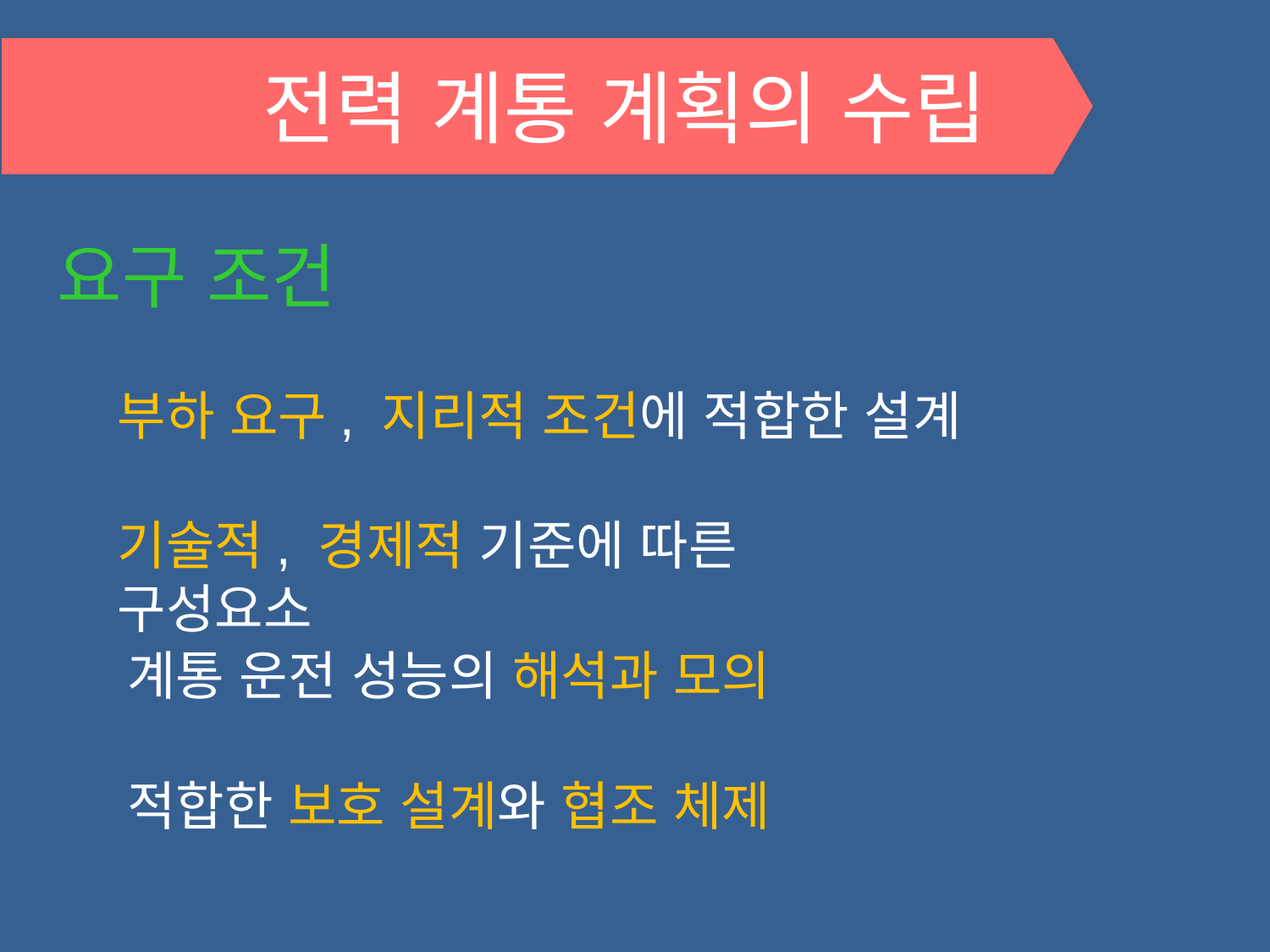

전력 계통 계획의 수립

요구 조건
부하 요구, 지리적 조건에 적합한 설계
기술적, 경제적 기준에 따른 구성요소
계통 운전 성능의 해석과 모의
적합한 보호 설계와 협조 체제